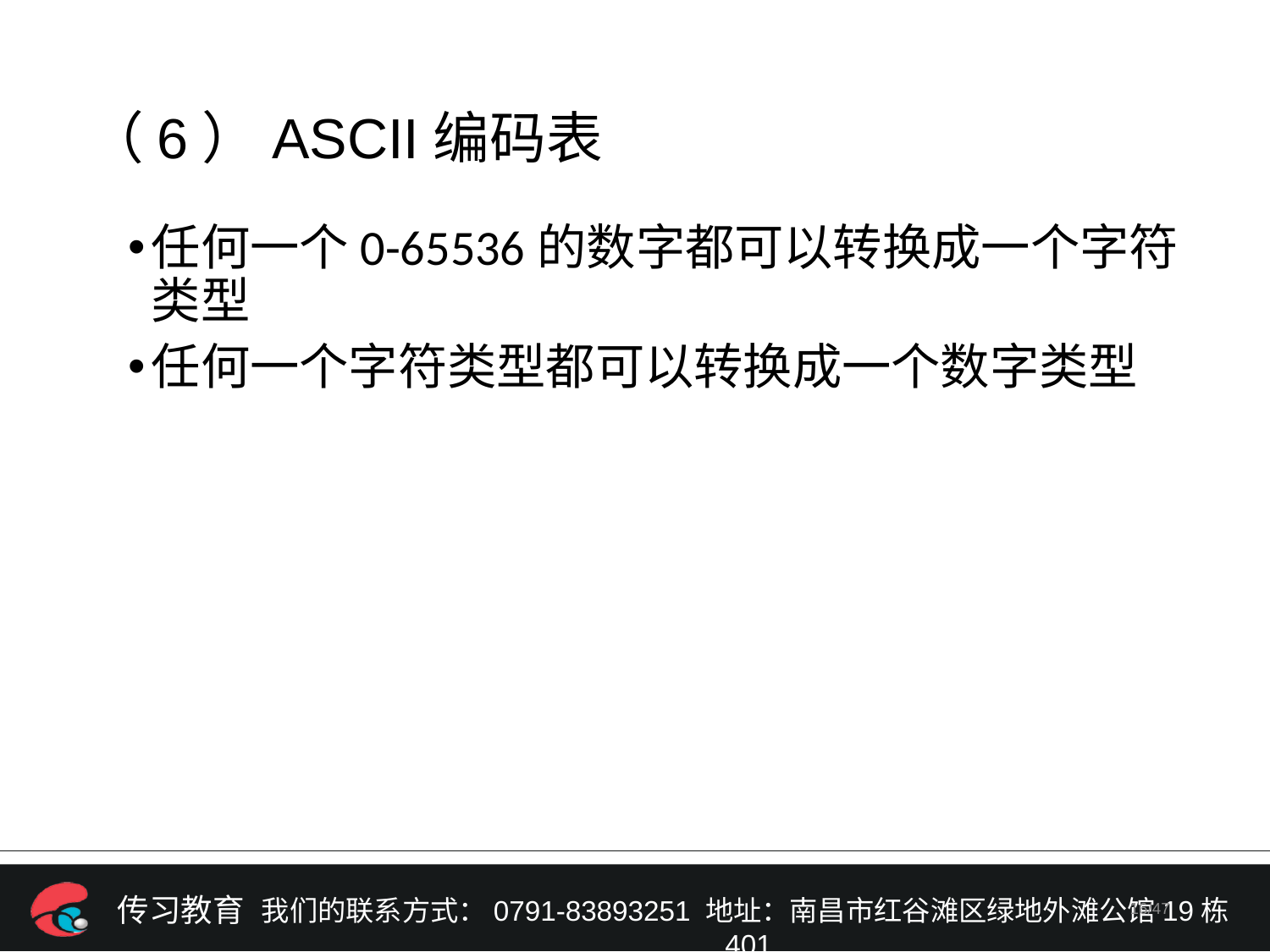

（6）ASCII编码表
任何一个0-65536的数字都可以转换成一个字符类型
任何一个字符类型都可以转换成一个数字类型
16/47